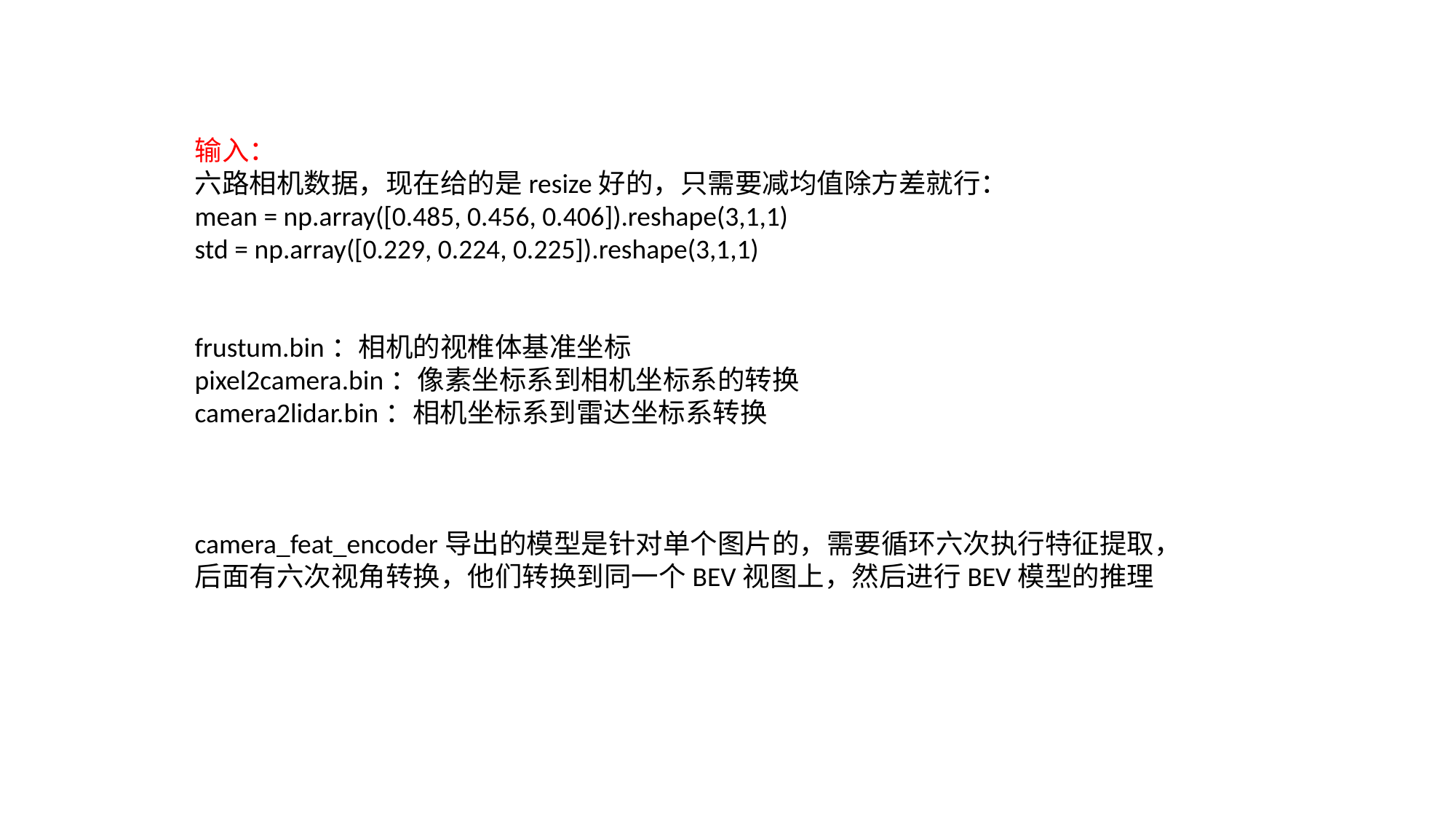

输入：
六路相机数据，现在给的是resize好的，只需要减均值除方差就行：
mean = np.array([0.485, 0.456, 0.406]).reshape(3,1,1)
std = np.array([0.229, 0.224, 0.225]).reshape(3,1,1)

frustum.bin：相机的视椎体基准坐标
pixel2camera.bin：像素坐标系到相机坐标系的转换
camera2lidar.bin：相机坐标系到雷达坐标系转换

camera_feat_encoder导出的模型是针对单个图片的，需要循环六次执行特征提取，
后面有六次视角转换，他们转换到同一个BEV视图上，然后进行BEV模型的推理